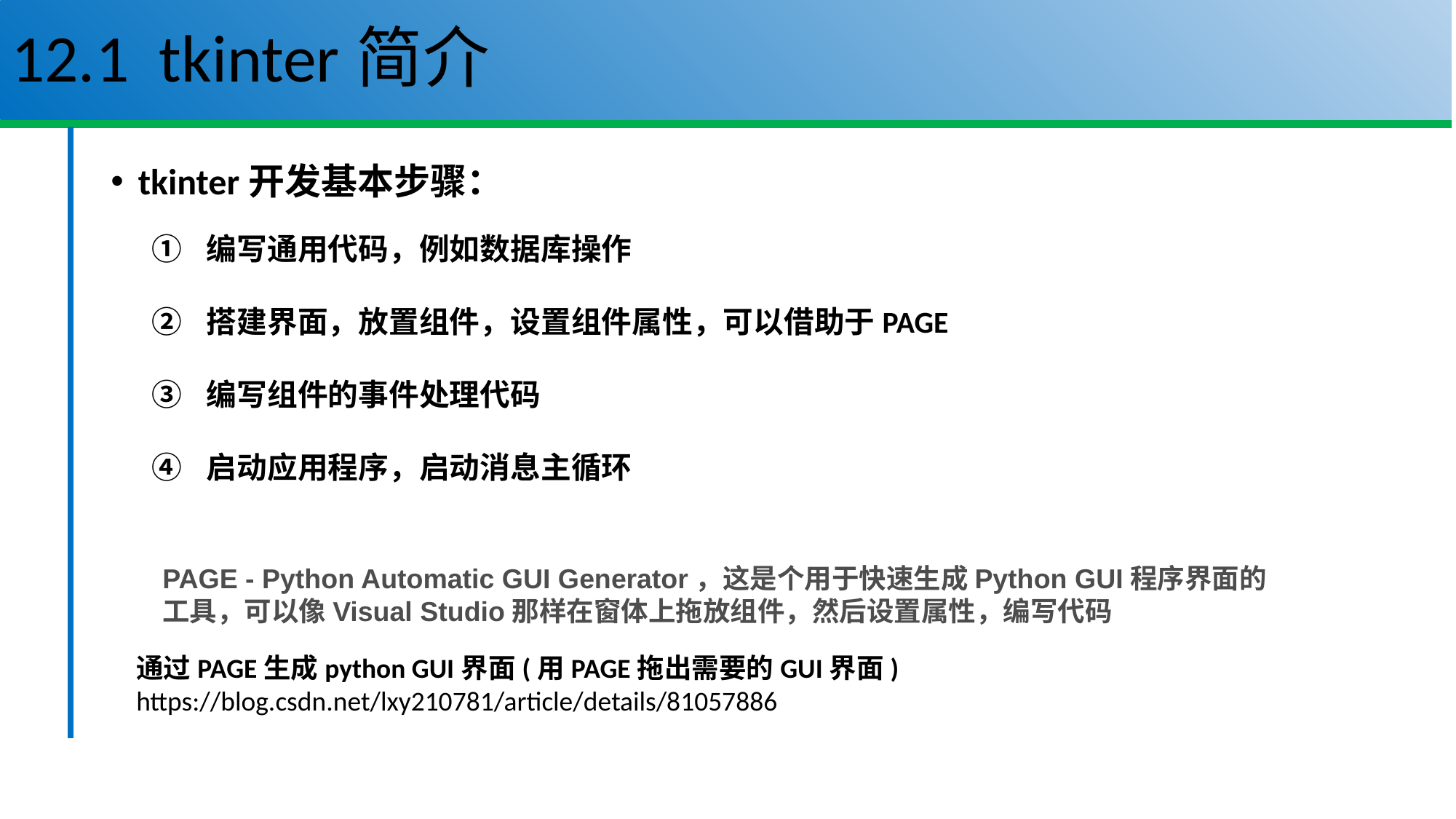

# 12.1  tkinter简介
tkinter开发基本步骤：
编写通用代码，例如数据库操作
搭建界面，放置组件，设置组件属性，可以借助于PAGE
编写组件的事件处理代码
启动应用程序，启动消息主循环
PAGE - Python Automatic GUI Generator，这是个用于快速生成Python GUI程序界面的工具，可以像Visual Studio那样在窗体上拖放组件，然后设置属性，编写代码
通过PAGE生成python GUI界面(用PAGE拖出需要的GUI界面)
https://blog.csdn.net/lxy210781/article/details/81057886